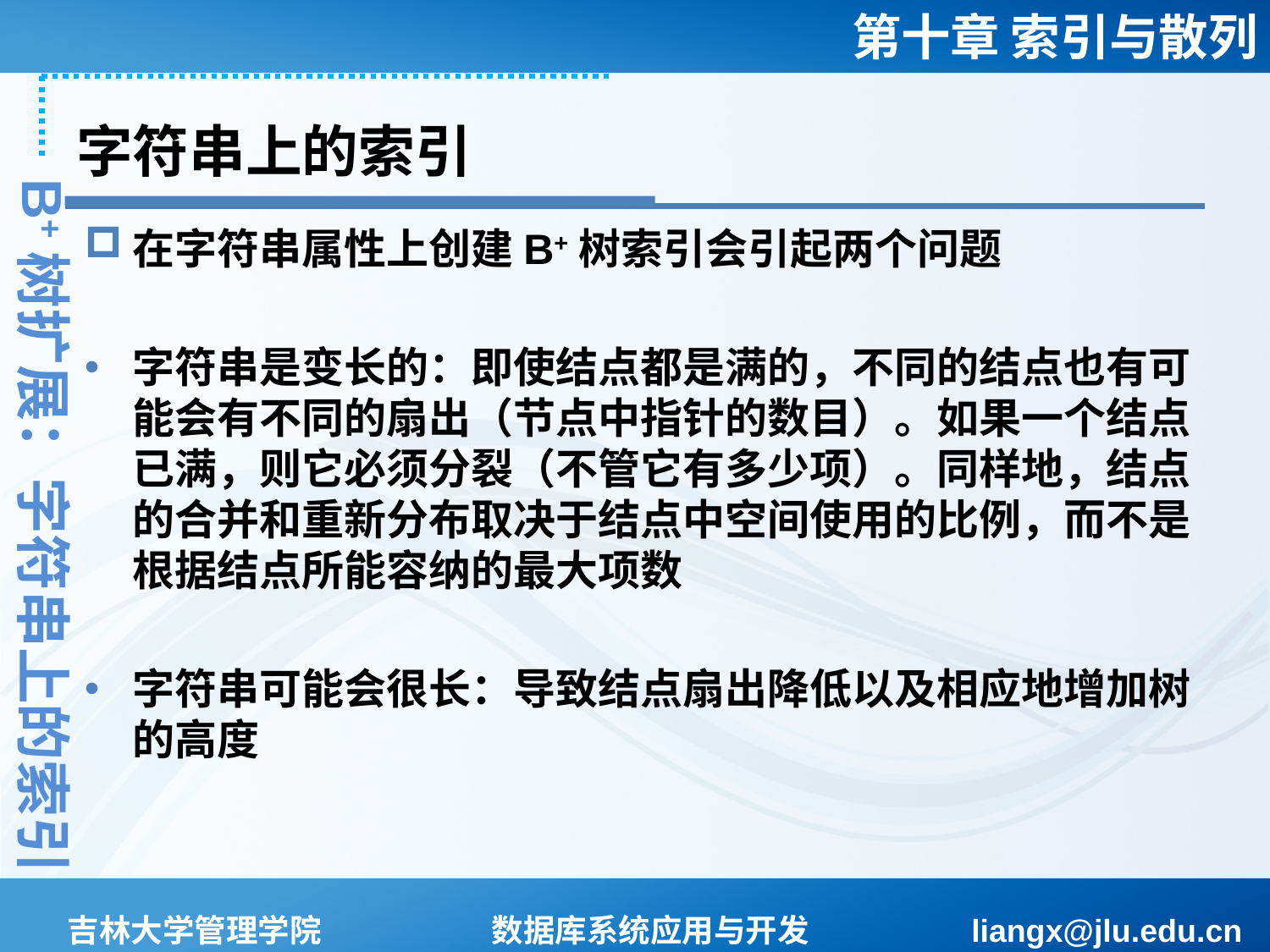

# 字符串上的索引
B+树扩展：字符串上的索引

在字符串属性上创建B+树索引会引起两个问题

字符串是变长的：即使结点都是满的，不同的结点也有可能会有不同的扇出（节点中指针的数目）。如果一个结点已满，则它必须分裂（不管它有多少项）。同样地，结点的合并和重新分布取决于结点中空间使用的比例，而不是根据结点所能容纳的最大项数

字符串可能会很长：导致结点扇出降低以及相应地增加树的高度